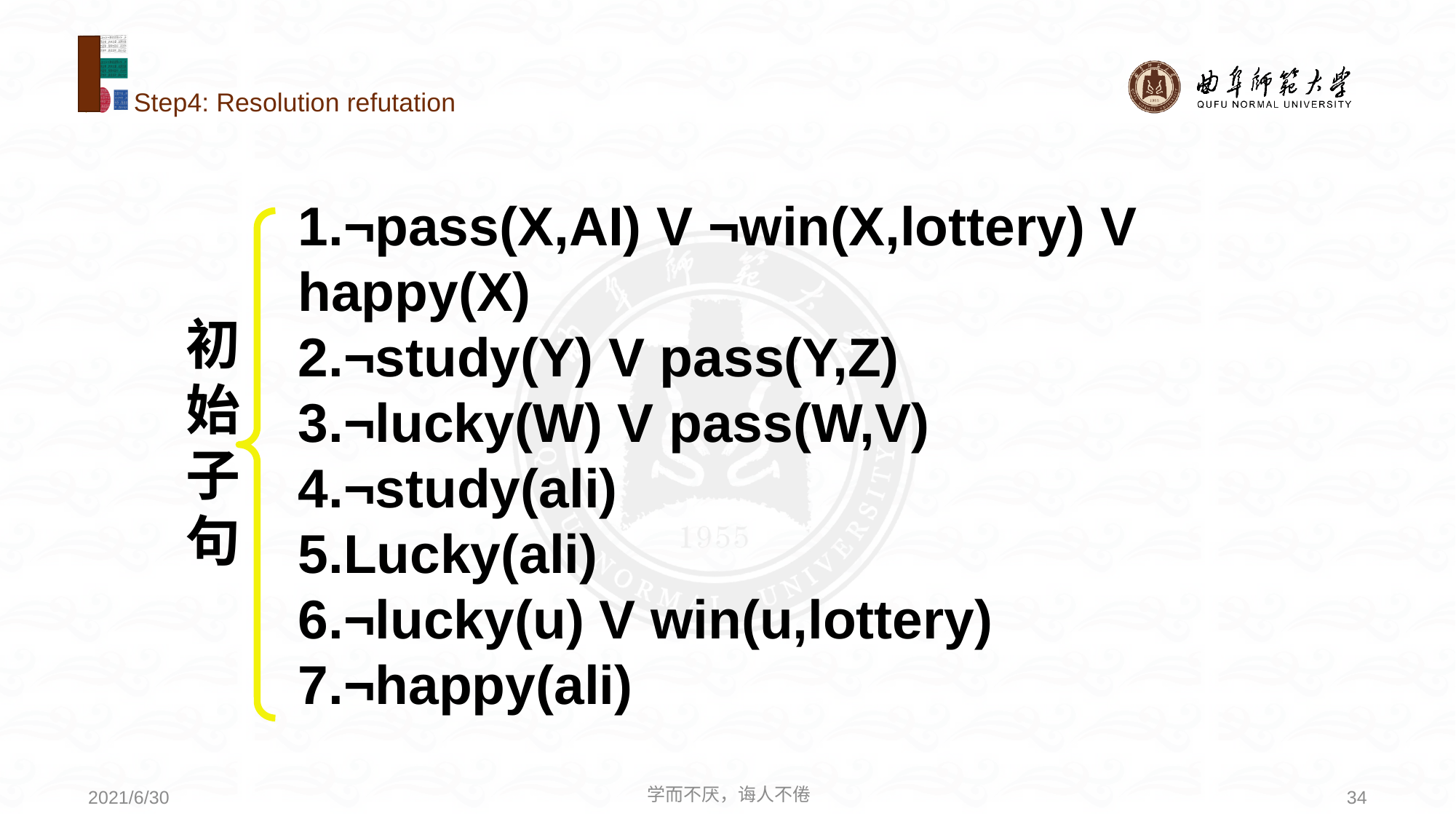

# Step4: Resolution refutation
1.¬pass(X,AI) V ¬win(X,lottery) V happy(X)
2.¬study(Y) V pass(Y,Z)
3.¬lucky(W) V pass(W,V)
4.¬study(ali)
5.Lucky(ali)
6.¬lucky(u) V win(u,lottery)
7.¬happy(ali)

初
始
子
句
学而不厌，诲人不倦
34
2021/6/30